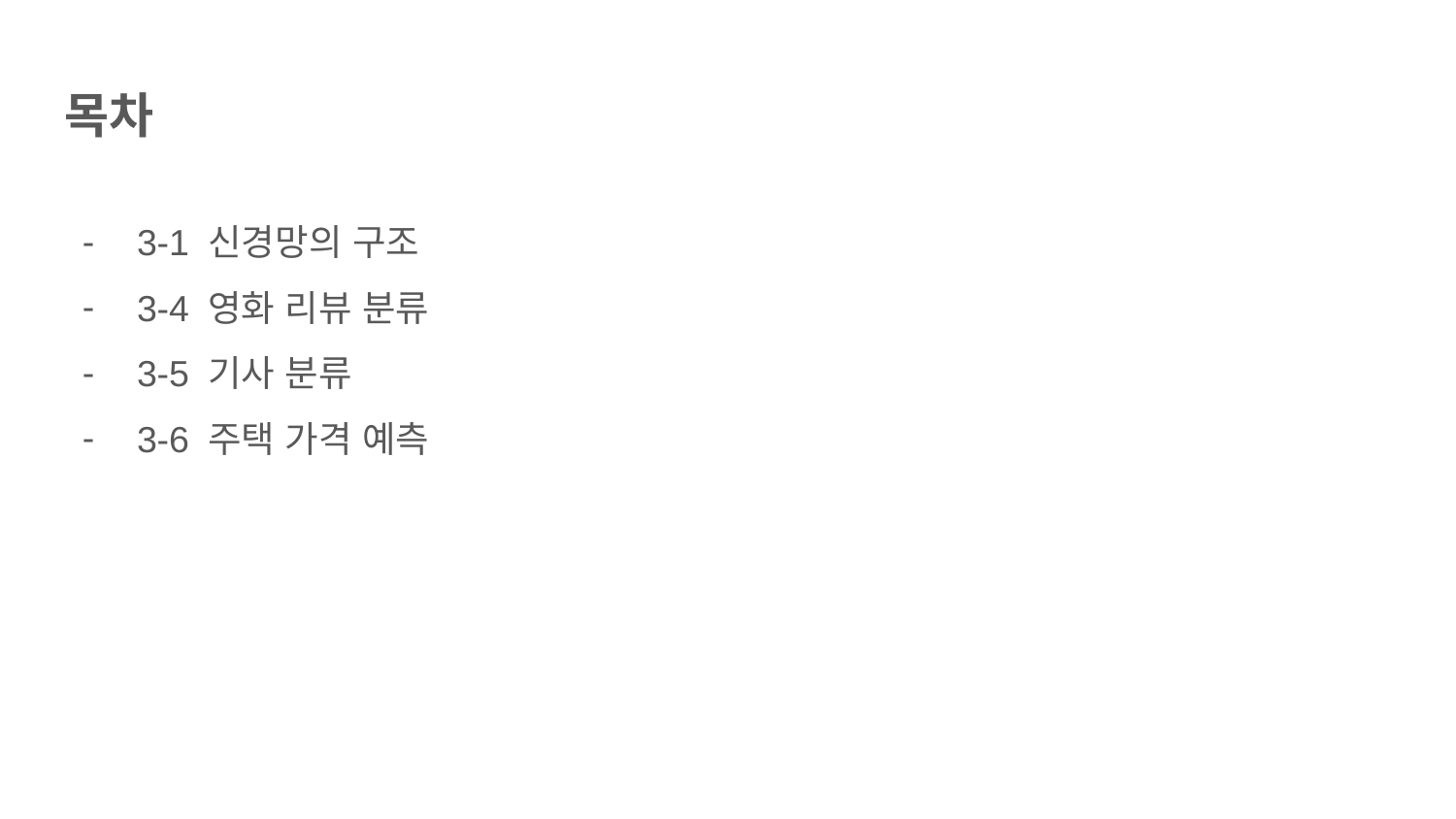

# 목차
3-1 신경망의 구조
3-4 영화 리뷰 분류
3-5 기사 분류
3-6 주택 가격 예측